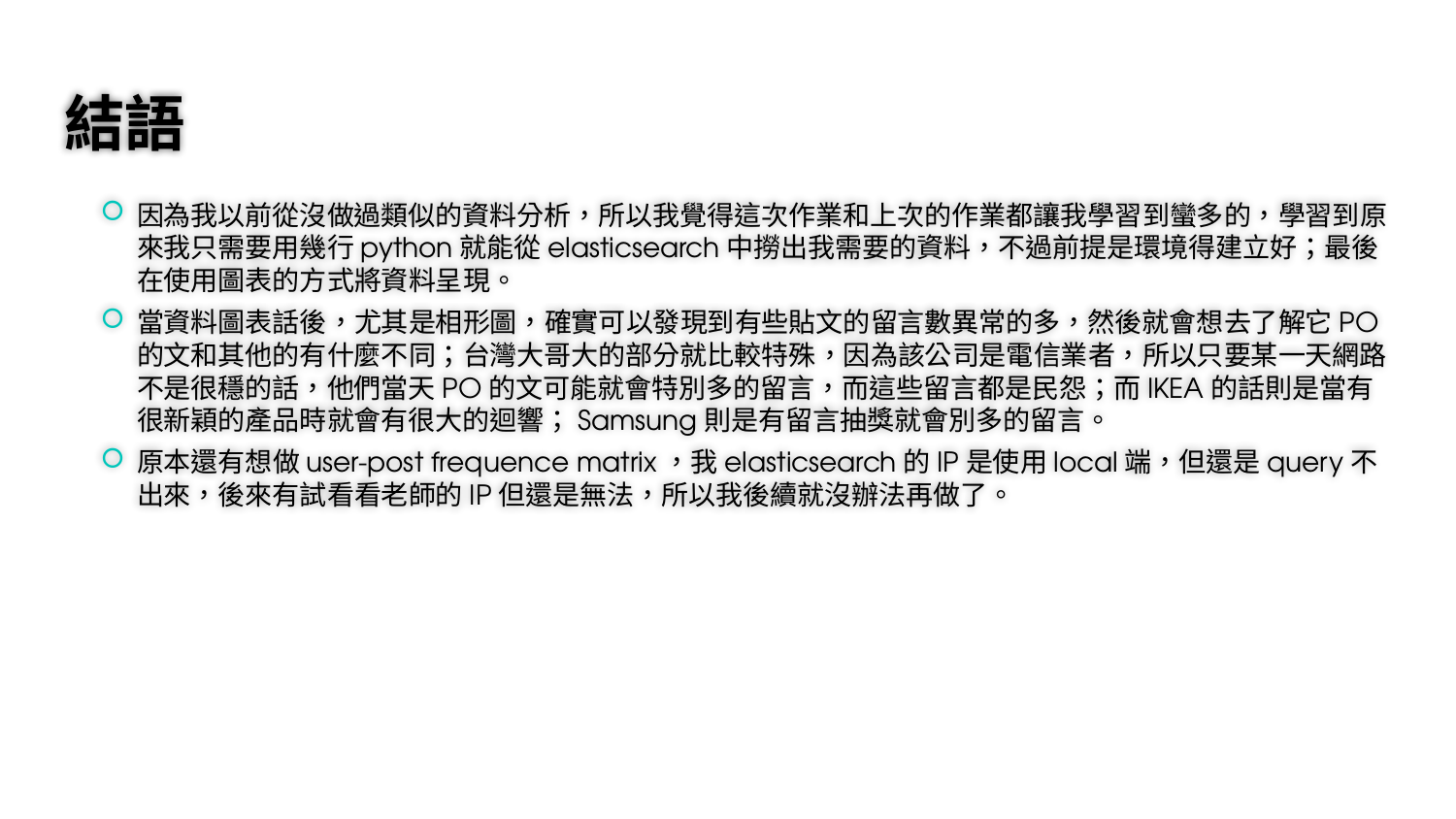

# 結語
因為我以前從沒做過類似的資料分析，所以我覺得這次作業和上次的作業都讓我學習到蠻多的，學習到原來我只需要用幾行python就能從elasticsearch中撈出我需要的資料，不過前提是環境得建立好；最後在使用圖表的方式將資料呈現。
當資料圖表話後，尤其是相形圖，確實可以發現到有些貼文的留言數異常的多，然後就會想去了解它PO的文和其他的有什麼不同；台灣大哥大的部分就比較特殊，因為該公司是電信業者，所以只要某一天網路不是很穩的話，他們當天PO的文可能就會特別多的留言，而這些留言都是民怨；而IKEA的話則是當有很新穎的產品時就會有很大的迴響；Samsung則是有留言抽獎就會別多的留言。
原本還有想做user-post frequence matrix，我elasticsearch的IP是使用local端，但還是query不出來，後來有試看看老師的IP但還是無法，所以我後續就沒辦法再做了。